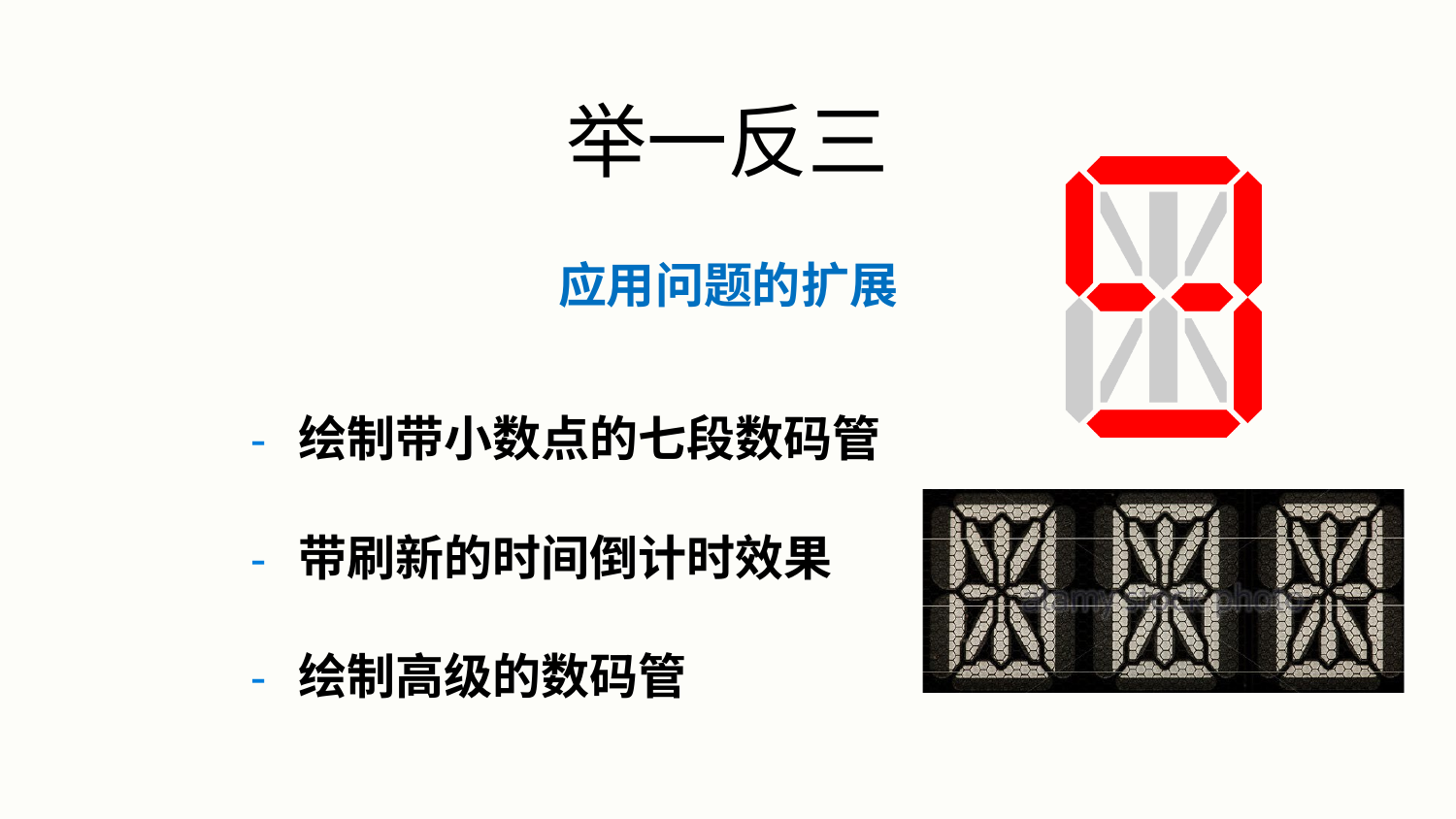

# 举一反三

应用问题的扩展

- 绘制带小数点的七段数码管

- 带刷新的时间倒计时效果

- 绘制高级的数码管